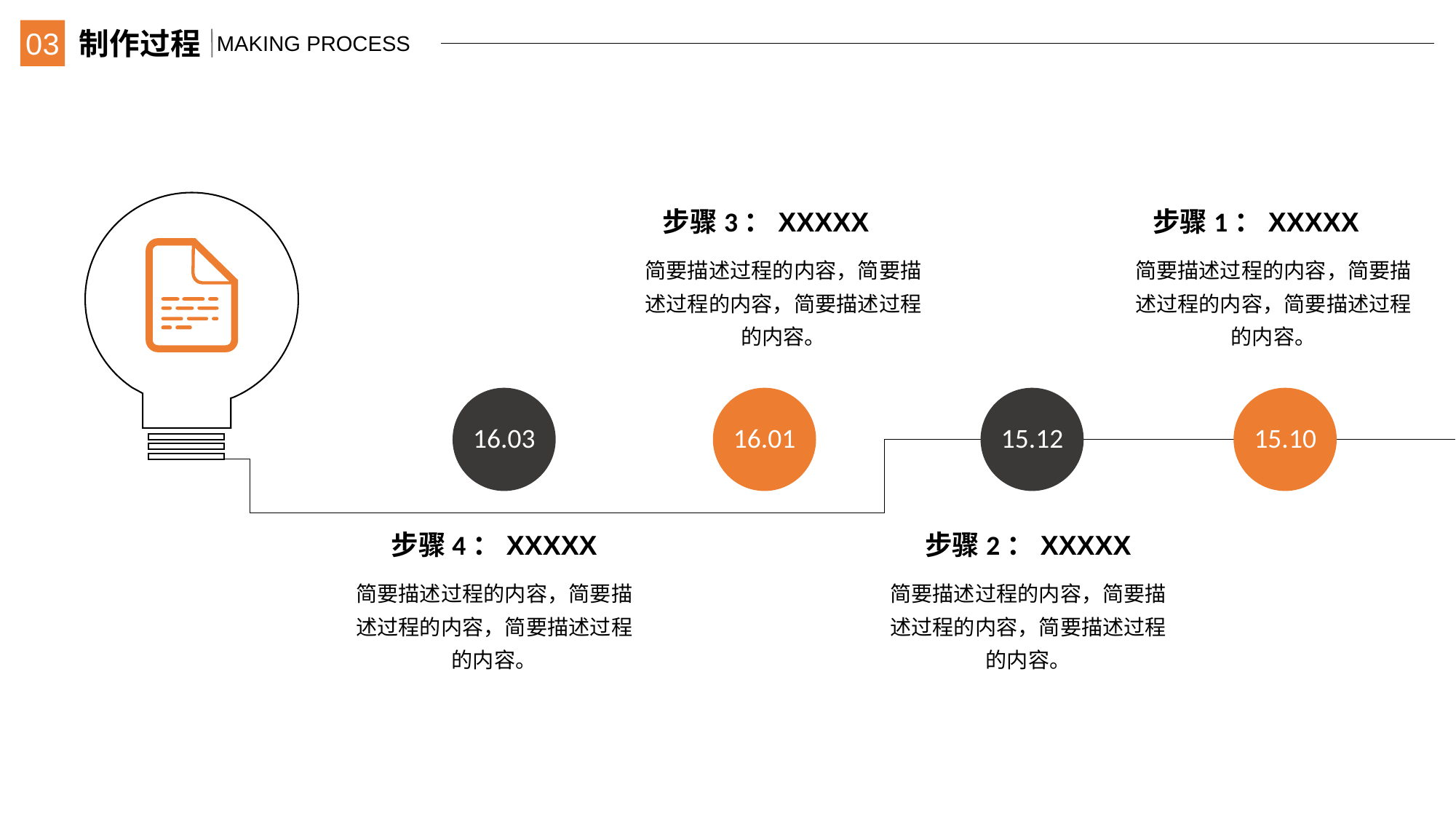

03
制作过程

MAKING PROCESS

步骤3：XXXXX
步骤1：XXXXX

简要描述过程的内容，简要描述过程的内容，简要描述过程的内容。
简要描述过程的内容，简要描述过程的内容，简要描述过程的内容。

16.03

16.01

15.12

15.10
步骤4：XXXXX
步骤2：XXXXX
简要描述过程的内容，简要描述过程的内容，简要描述过程的内容。
简要描述过程的内容，简要描述过程的内容，简要描述过程的内容。